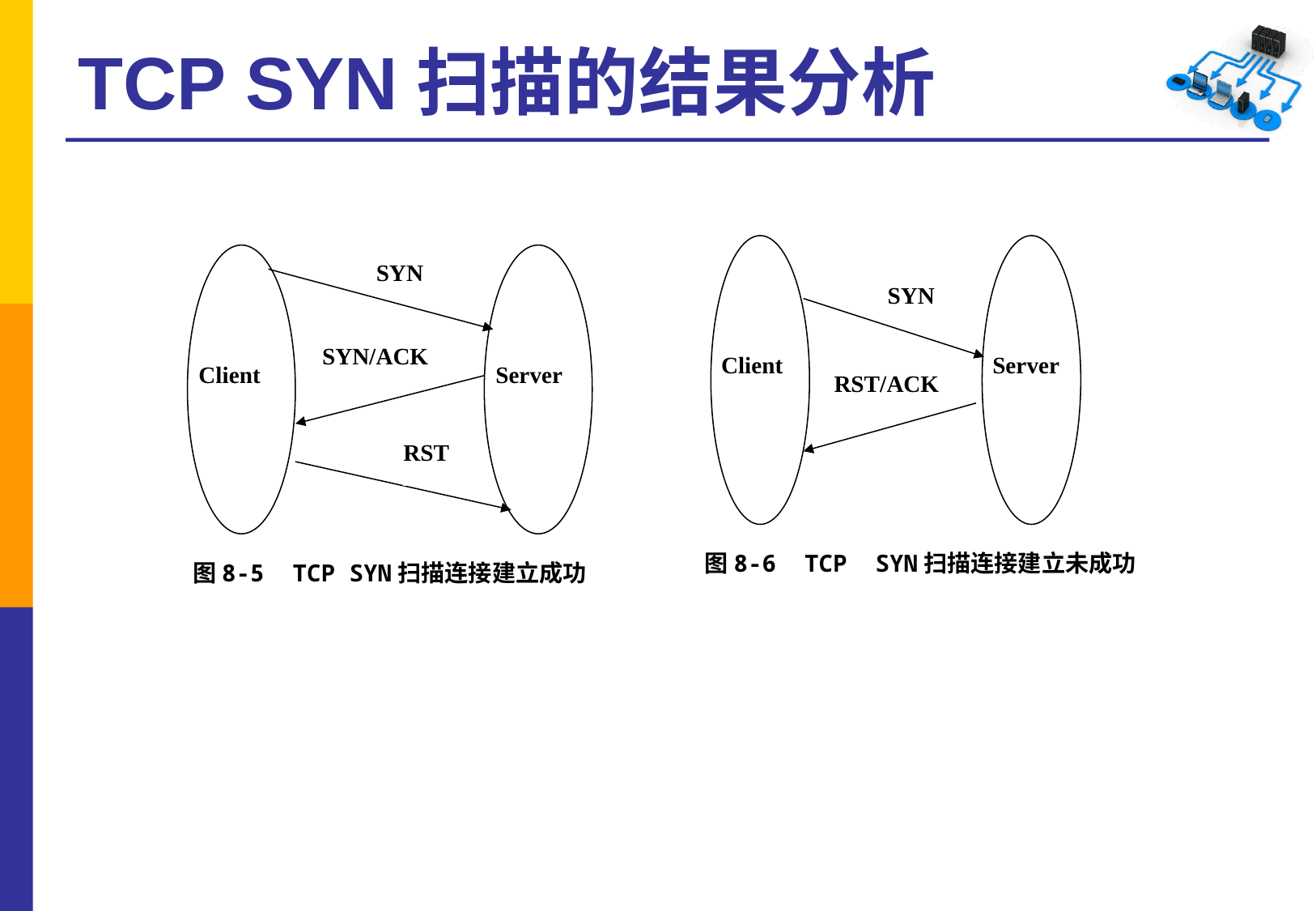

# TCP SYN扫描的结果分析

Client

Server
SYN

RST/ACK

图8-6  TCP  SYN扫描连接建立未成功

Client

Server
SYN

SYN/ACK

RST

图8-5  TCP SYN扫描连接建立成功